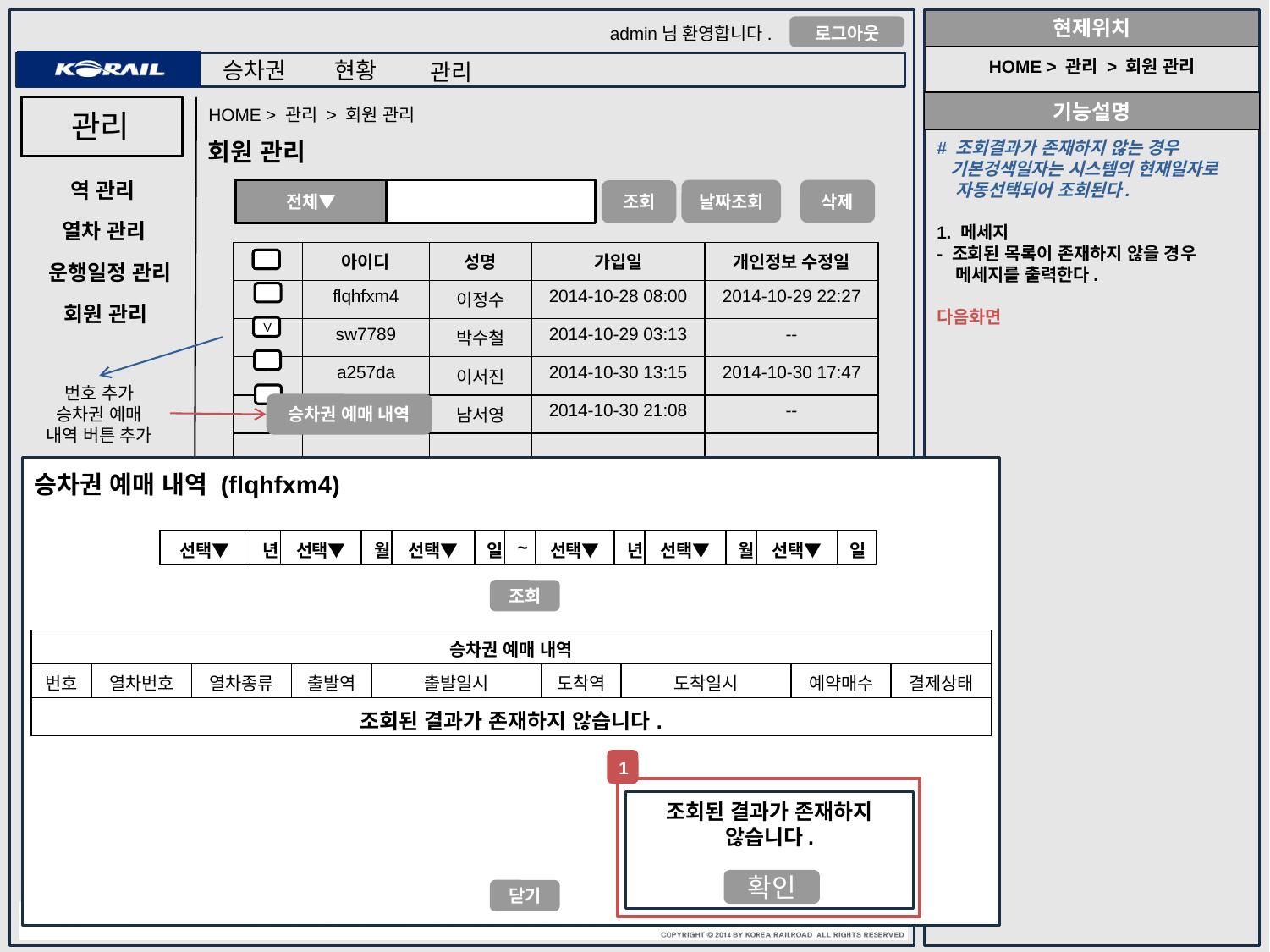

HOME > 관리 > 회원 관리
HOME > 관리 > 회원 관리
관리
# 조회결과가 존재하지 않는 경우
  기본겅색일자는 시스템의 현재일자로
   자동선택되어 조회된다.

1. 메세지
- 조회된 목록이 존재하지 않을 경우
   메세지를 출력한다.

다음화면
회원 관리
역 관리

날짜조회
삭제
전체▼
조회
열차 관리
|  | 아이디 | 성명 | 가입일 | 개인정보 수정일 |
| --- | --- | --- | --- | --- |
|  | flqhfxm4 | 이정수 | 2014-10-28 08:00 | 2014-10-29 22:27 |
|  | sw7789 | 박수철 | 2014-10-29 03:13 | -- |
|  | a257da | 이서진 | 2014-10-30 13:15 | 2014-10-30 17:47 |
|  | dswsa2 | 남서영 | 2014-10-30 21:08 | -- |
|  |  |  |  |  |
|  |  |  |  |  |
|  |  |  |  |  |
|  |  |  |  |  |
|  |  |  |  |  |

운행일정 관리

회원 관리
V

번호 추가
승차권 예매
내역 버튼 추가

승차권 예매 내역

승차권 예매 내역 (flqhfxm4)
| 선택▼ | 년 | 선택▼ | 월 | 선택▼ | 일 | ~ | 선택▼ | 년 | 선택▼ | 월 | 선택▼ | 일 |
| --- | --- | --- | --- | --- | --- | --- | --- | --- | --- | --- | --- | --- |
조회
| 상세정보 |  |  |  |
| --- | --- | --- | --- |
| 아이디 | flqhfxm4 | 성명 | 이정수 |
| 가입일 | 2014-10-28 08:00 | 개인정보 수정일 | 2014-10-29 22:27 |
| 전화번호 | -- | 휴대전화번호 | 010-2247-01:47 |
| 이메일 | flqhfxm4@naver.com | 성별 | 남 |
| 우편번호 | 210-791 | 주소 | 강원도 강릉시 견소 |
| 상세주소 | 송정한신아파트 (101동 305호) |  |  |
| 승차권 예매 내역 |  |  |  |  |  |  |  |  |
| --- | --- | --- | --- | --- | --- | --- | --- | --- |
| 번호 | 열차번호 | 열차종류 | 출발역 | 출발일시 | 도착역 | 도착일시 | 예약매수 | 결제상태 |
| 조회된 결과가 존재하지 않습니다. |  |  |  |  |  |  |  |  |

1

조회된 결과가 존재하지 않습니다.
확인
닫기